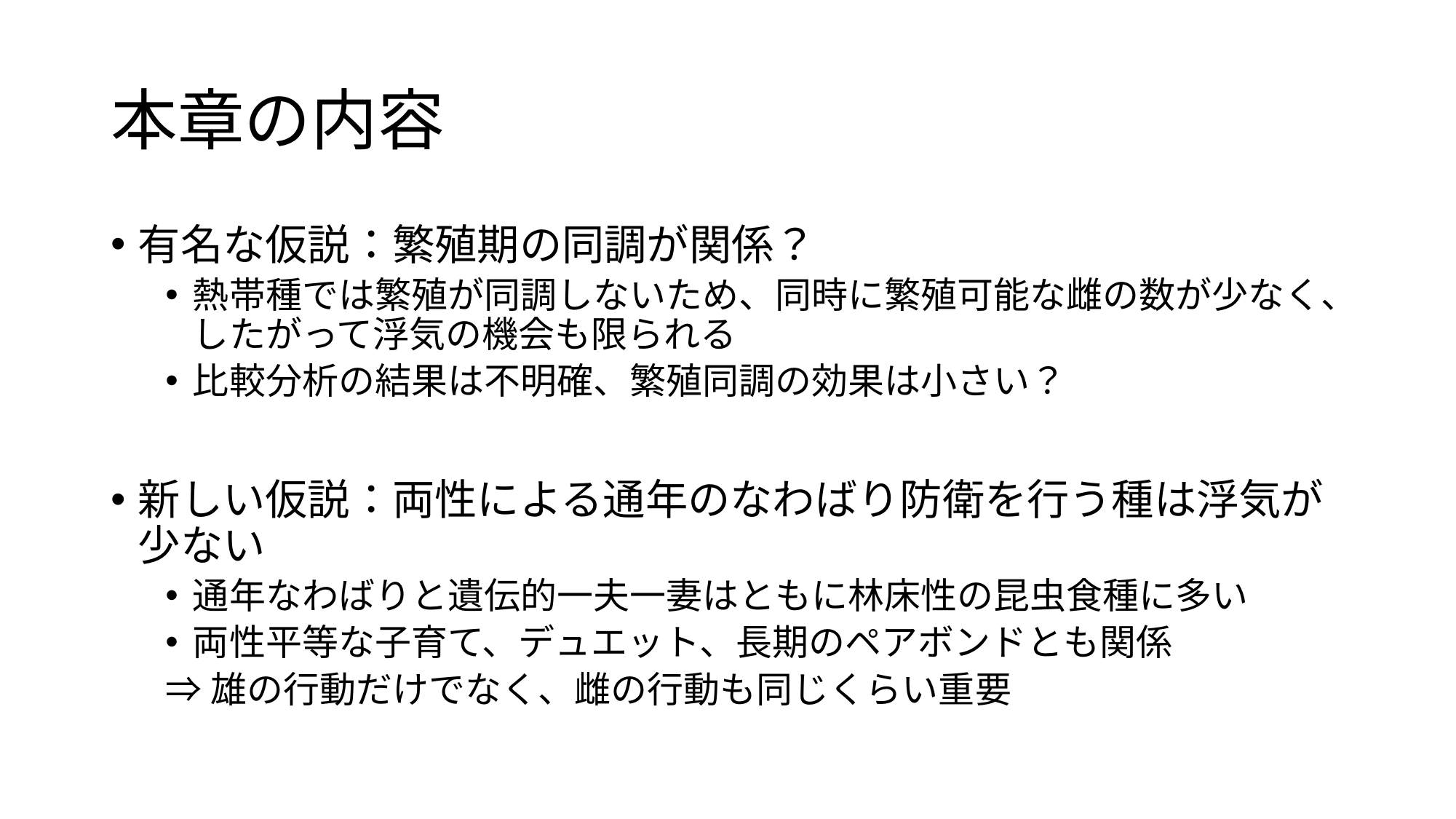

# 本章の内容
有名な仮説：繁殖期の同調が関係？
熱帯種では繁殖が同調しないため、同時に繁殖可能な雌の数が少なく、したがって浮気の機会も限られる
比較分析の結果は不明確、繁殖同調の効果は小さい？

新しい仮説：両性による通年のなわばり防衛を行う種は浮気が少ない
通年なわばりと遺伝的一夫一妻はともに林床性の昆虫食種に多い
両性平等な子育て、デュエット、長期のペアボンドとも関係
⇒雄の行動だけでなく、雌の行動も同じくらい重要